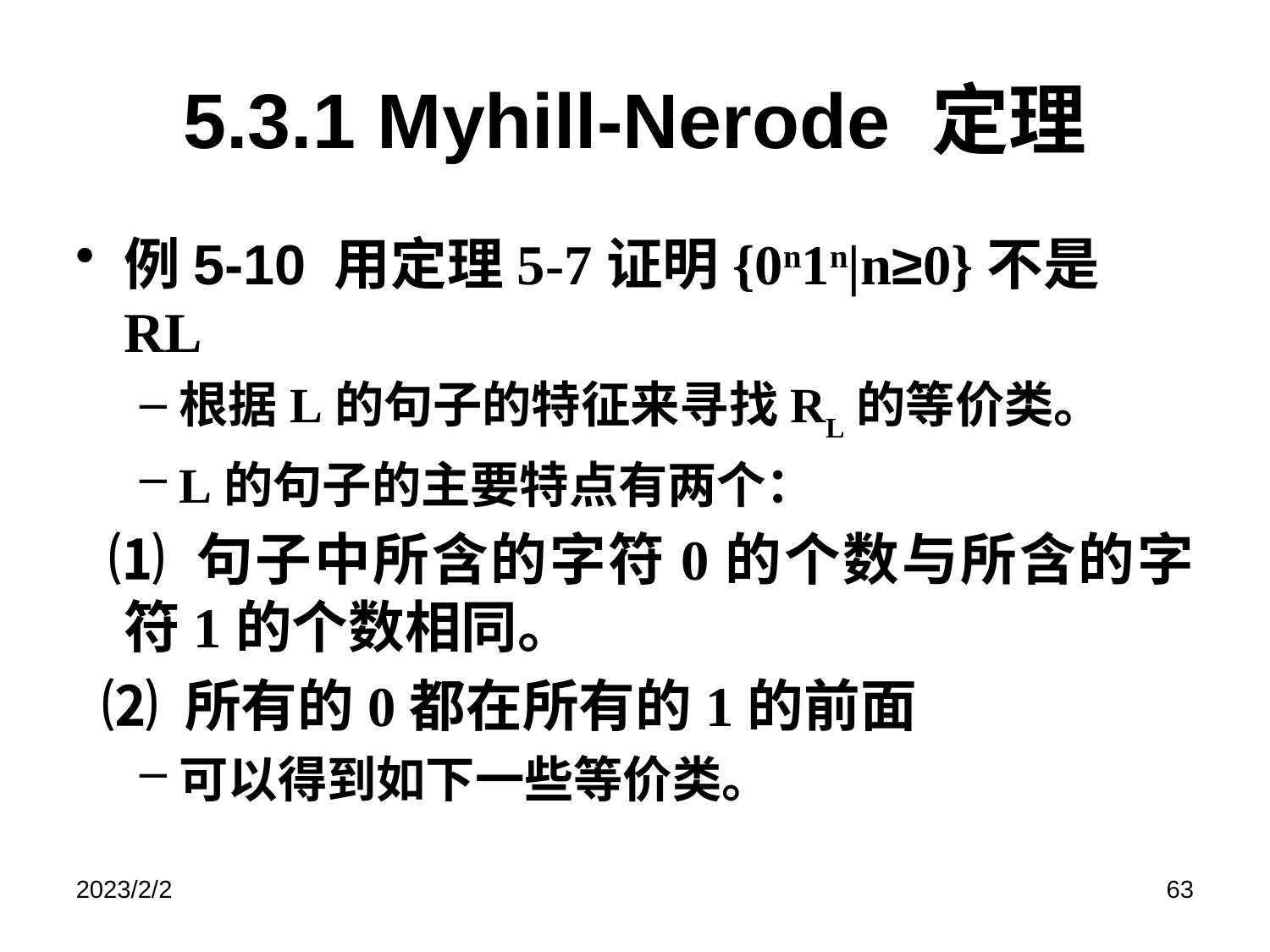

# 5.3.1 Myhill-Nerode 定理
例5-10 用定理5-7证明{0n1n|n≥0}不是 RL
根据L的句子的特征来寻找RL的等价类。
L的句子的主要特点有两个：
  ⑴ 句子中所含的字符0的个数与所含的字符1的个数相同。
  ⑵ 所有的0都在所有的1的前面
可以得到如下一些等价类。
2023/2/2
63